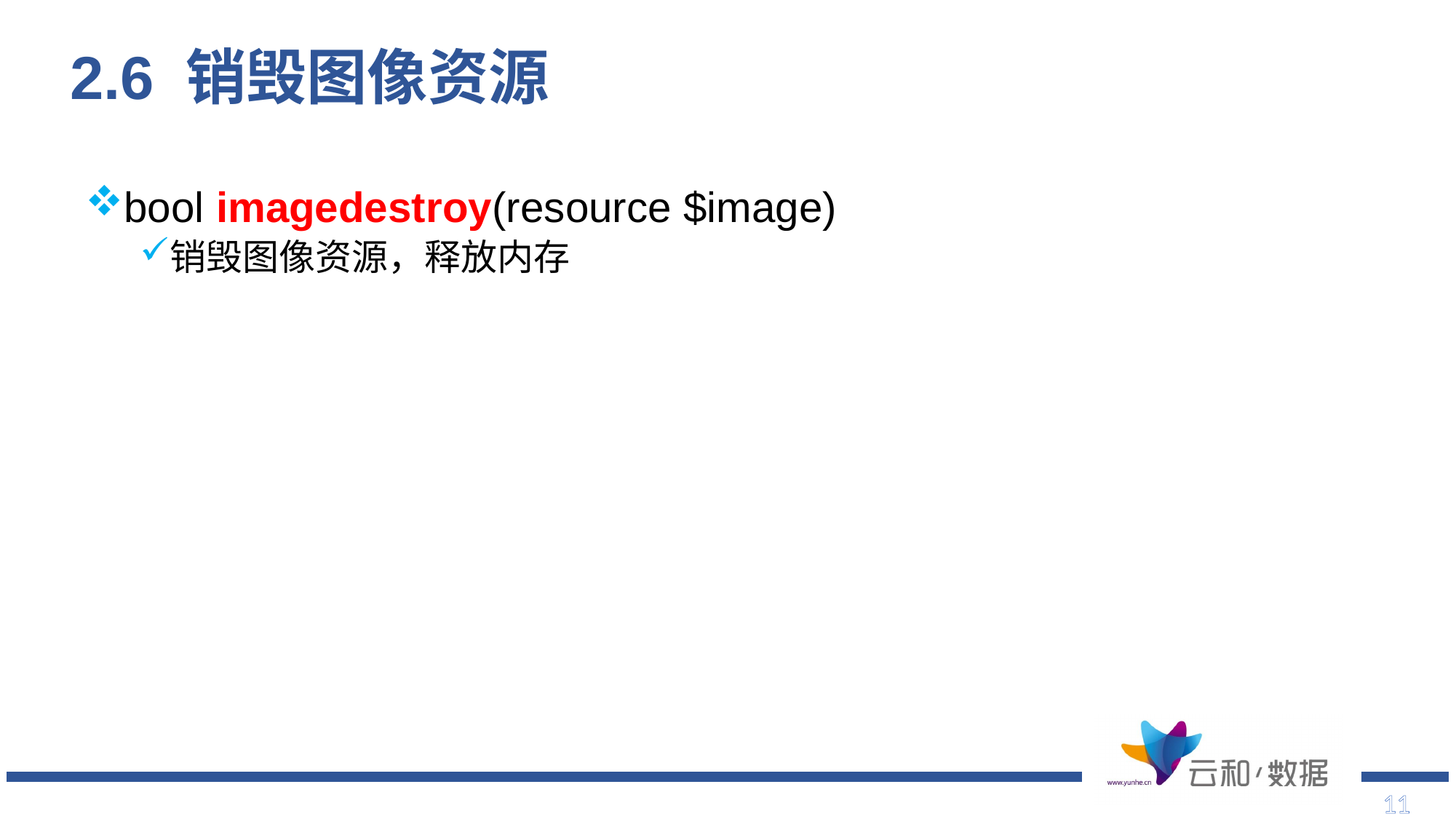

# 2.6 销毁图像资源
bool imagedestroy(resource $image)
销毁图像资源，释放内存